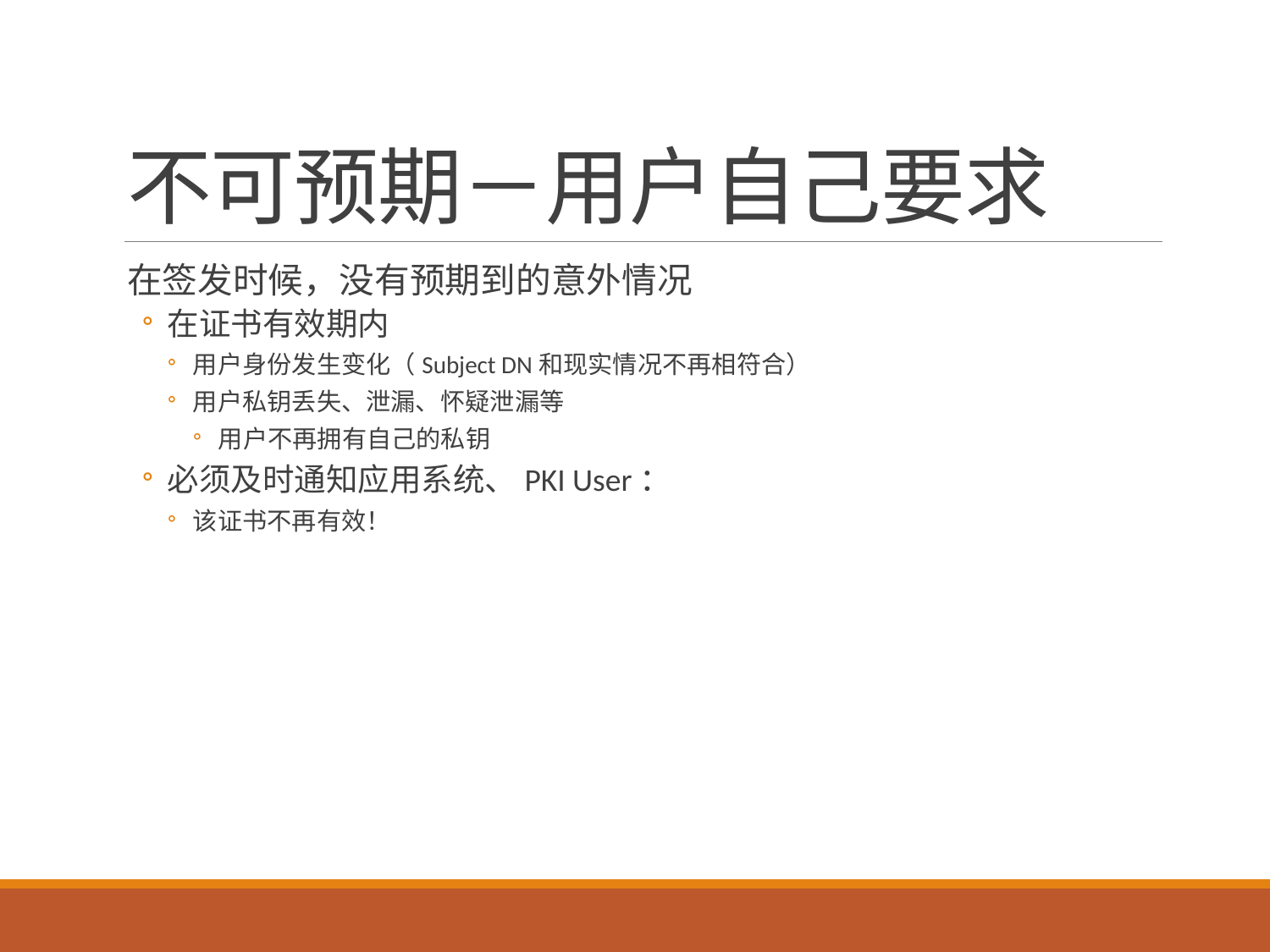

# 不可预期－用户自己要求
在签发时候，没有预期到的意外情况
在证书有效期内
用户身份发生变化（Subject DN和现实情况不再相符合）
用户私钥丢失、泄漏、怀疑泄漏等
用户不再拥有自己的私钥
必须及时通知应用系统、PKI User：
该证书不再有效！
3